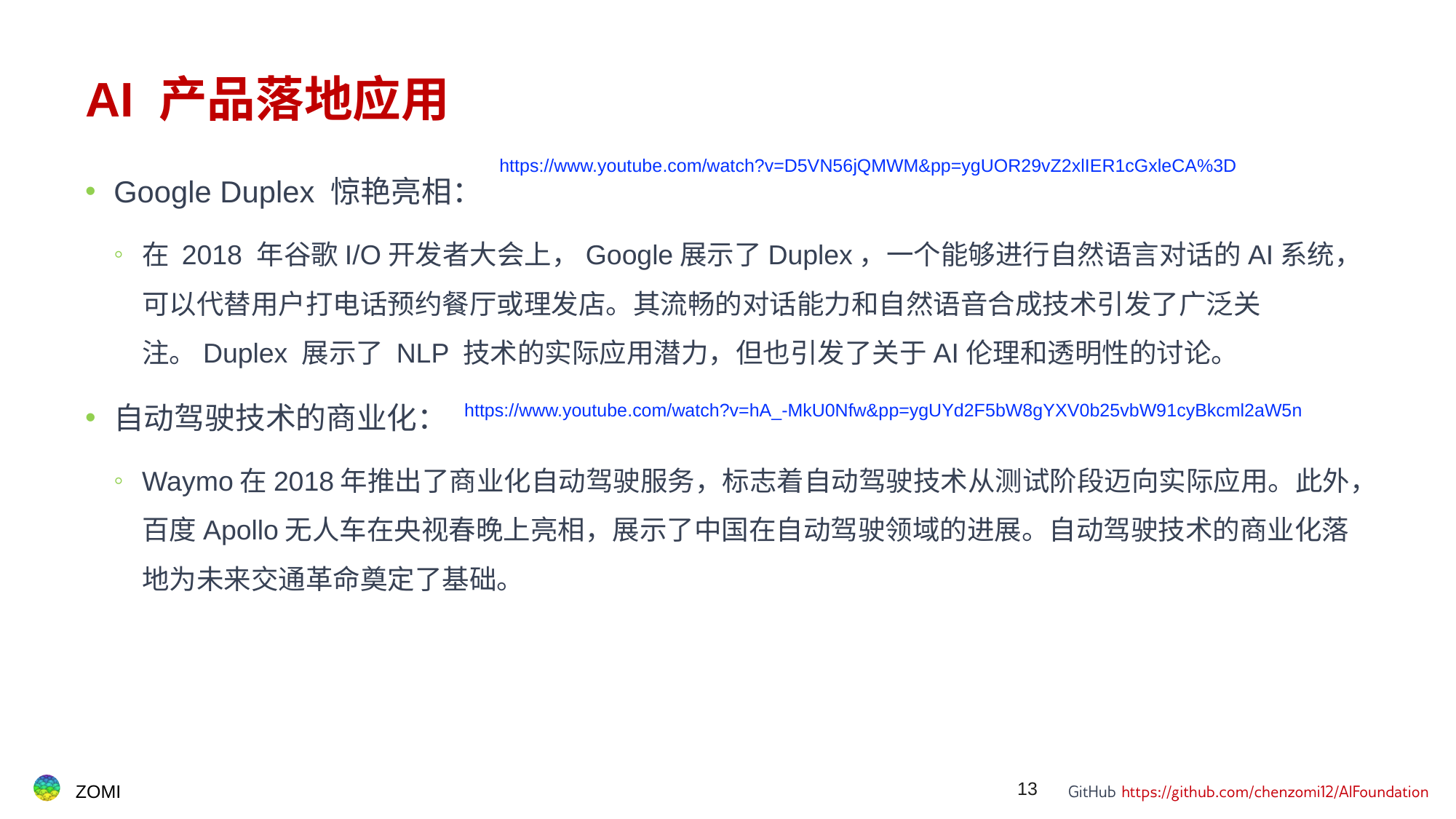

# AI 产品落地应用
Google Duplex 惊艳亮相：
在 2018 年谷歌I/O开发者大会上，Google展示了Duplex，一个能够进行自然语言对话的AI系统，可以代替用户打电话预约餐厅或理发店。其流畅的对话能力和自然语音合成技术引发了广泛关注。Duplex 展示了 NLP 技术的实际应用潜力，但也引发了关于AI伦理和透明性的讨论。
自动驾驶技术的商业化：
Waymo在2018年推出了商业化自动驾驶服务，标志着自动驾驶技术从测试阶段迈向实际应用。此外，百度Apollo无人车在央视春晚上亮相，展示了中国在自动驾驶领域的进展。自动驾驶技术的商业化落地为未来交通革命奠定了基础。

https://www.youtube.com/watch?v=D5VN56jQMWM&pp=ygUOR29vZ2xlIER1cGxleCA%3D
https://www.youtube.com/watch?v=hA_-MkU0Nfw&pp=ygUYd2F5bW8gYXV0b25vbW91cyBkcml2aW5n